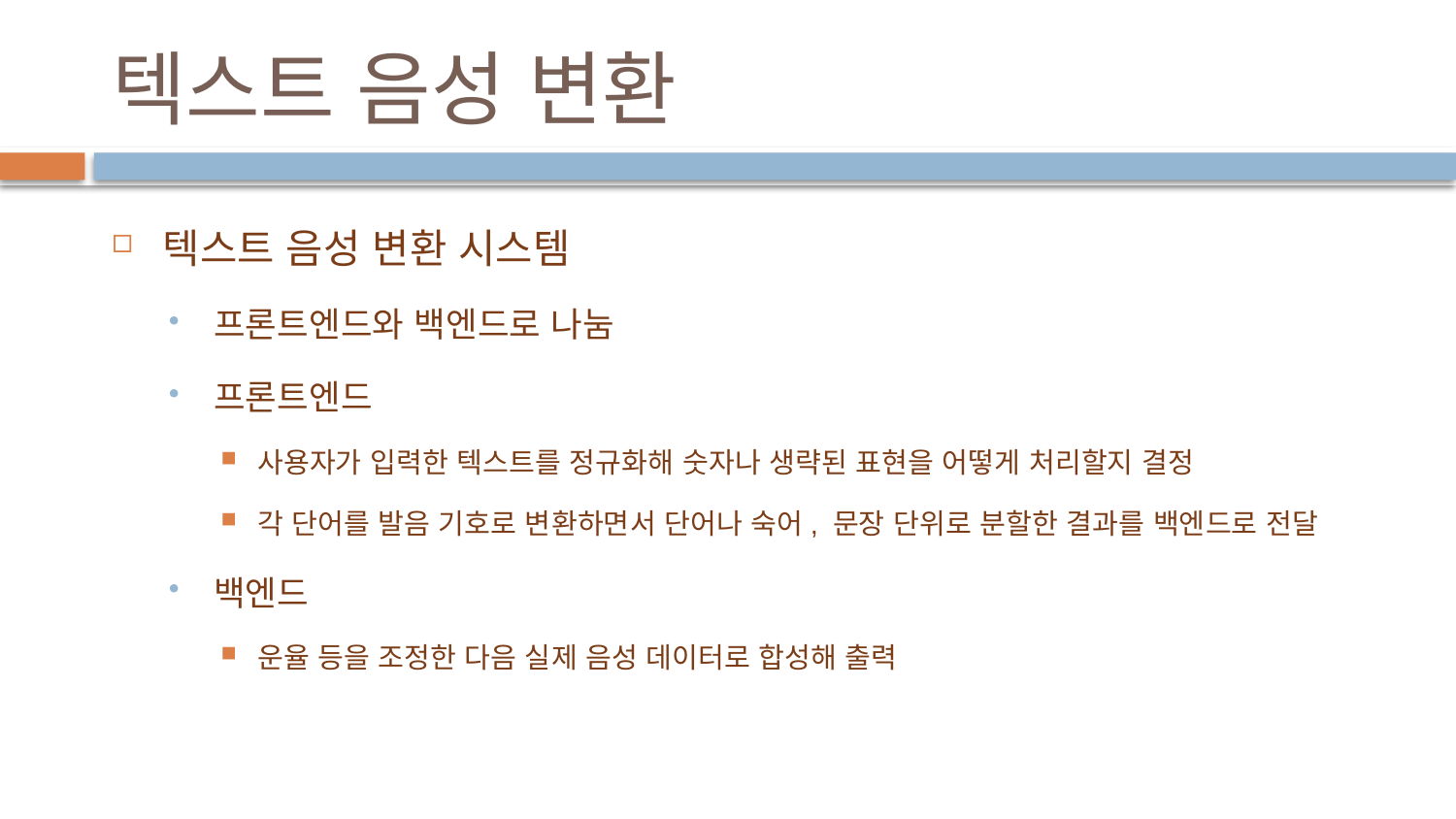

# 텍스트 음성 변환
텍스트 음성 변환 시스템
프론트엔드와 백엔드로 나눔
프론트엔드
사용자가 입력한 텍스트를 정규화해 숫자나 생략된 표현을 어떻게 처리할지 결정
각 단어를 발음 기호로 변환하면서 단어나 숙어, 문장 단위로 분할한 결과를 백엔드로 전달
백엔드
운율 등을 조정한 다음 실제 음성 데이터로 합성해 출력